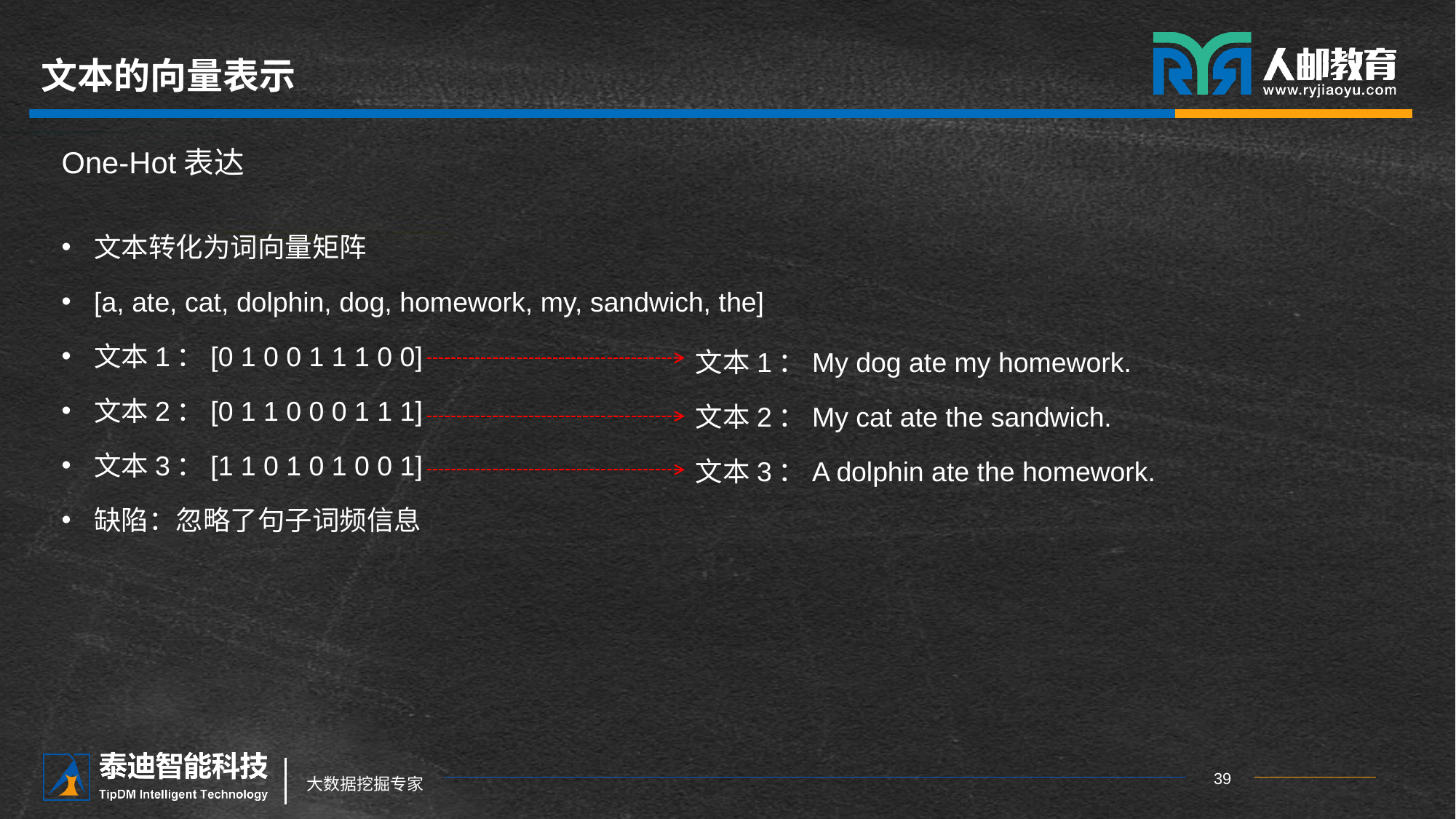

# 文本的向量表示
One-Hot表达
文本转化为词向量矩阵
[a, ate, cat, dolphin, dog, homework, my, sandwich, the]
文本1：[0 1 0 0 1 1 1 0 0]
文本2：[0 1 1 0 0 0 1 1 1]
文本3：[1 1 0 1 0 1 0 0 1]
缺陷：忽略了句子词频信息

文本1：My dog ate my homework.
文本2：My cat ate the sandwich.
文本3：A dolphin ate the homework.